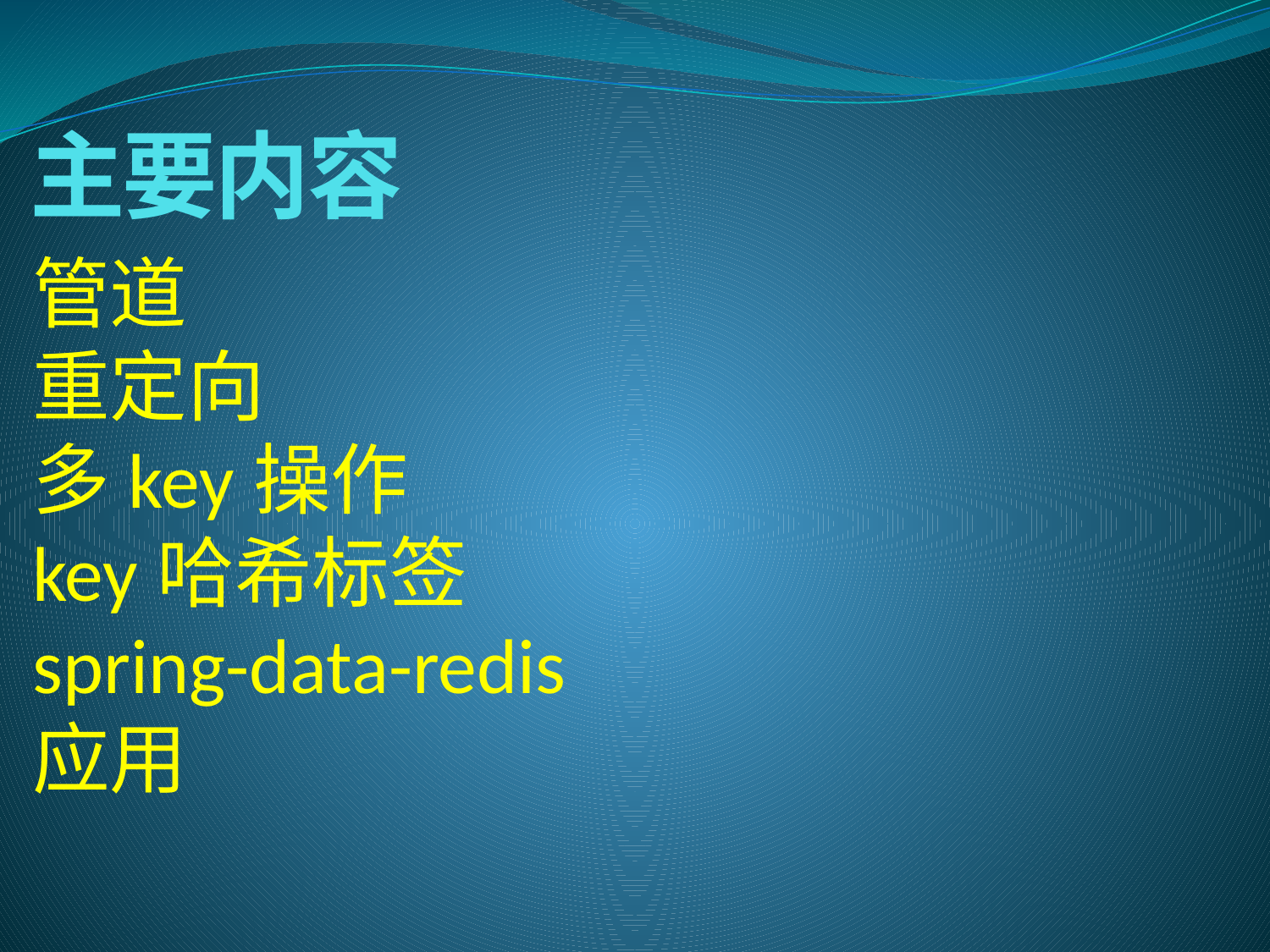

# 主要内容
管道
重定向
多key操作
key哈希标签
spring-data-redis
应用